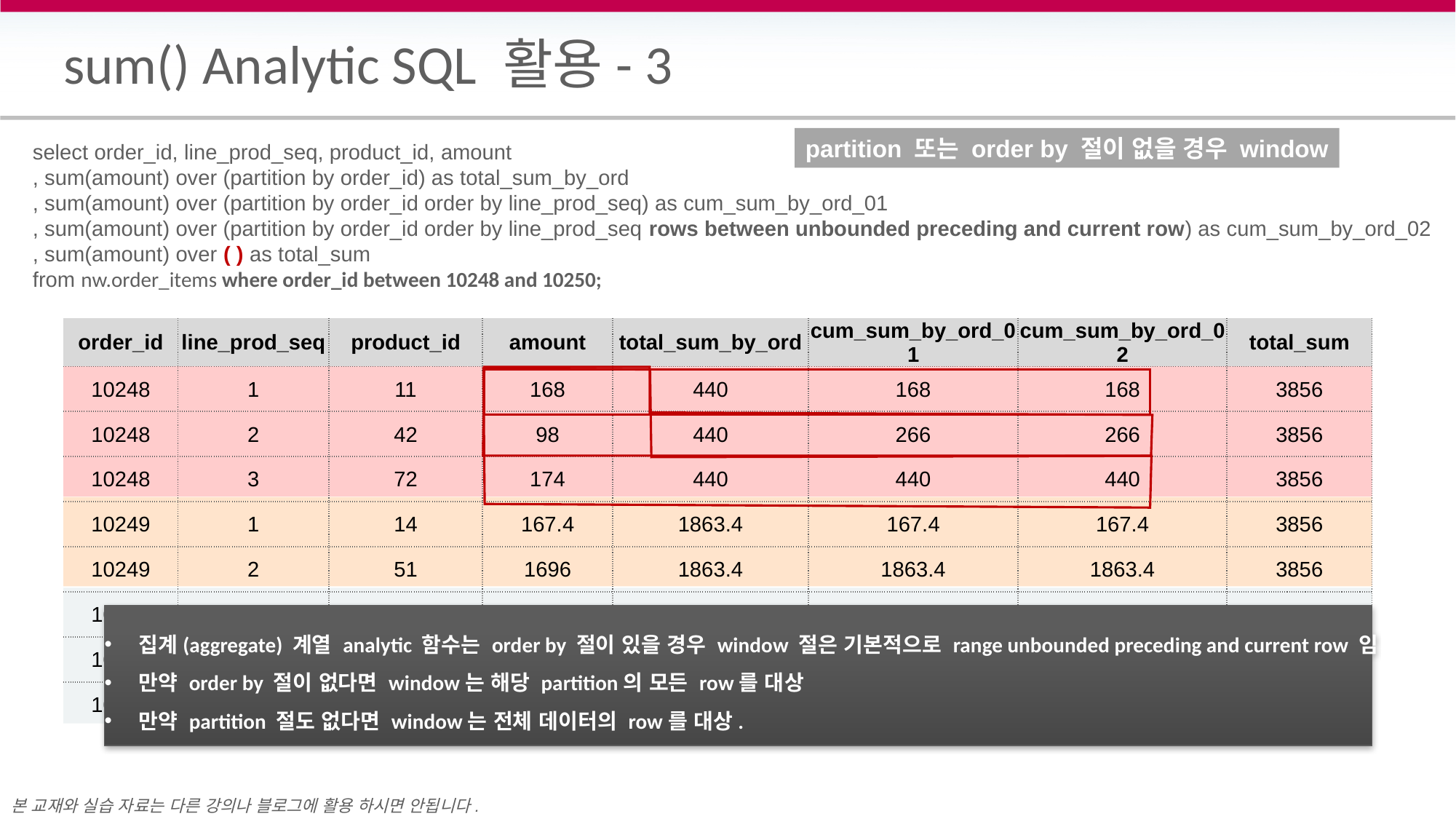

# sum() Analytic SQL 활용- 3
partition 또는 order by 절이 없을 경우 window
select order_id, line_prod_seq, product_id, amount
, sum(amount) over (partition by order_id) as total_sum_by_ord
, sum(amount) over (partition by order_id order by line_prod_seq) as cum_sum_by_ord_01
, sum(amount) over (partition by order_id order by line_prod_seq rows between unbounded preceding and current row) as cum_sum_by_ord_02
, sum(amount) over ( ) as total_sum
from nw.order_items where order_id between 10248 and 10250;
| order\_id | line\_prod\_seq | product\_id | amount | total\_sum\_by\_ord | cum\_sum\_by\_ord\_01 | cum\_sum\_by\_ord\_02 | total\_sum |
| --- | --- | --- | --- | --- | --- | --- | --- |
| 10248 | 1 | 11 | 168 | 440 | 168 | 168 | 3856 |
| 10248 | 2 | 42 | 98 | 440 | 266 | 266 | 3856 |
| 10248 | 3 | 72 | 174 | 440 | 440 | 440 | 3856 |
| 10249 | 1 | 14 | 167.4 | 1863.4 | 167.4 | 167.4 | 3856 |
| 10249 | 2 | 51 | 1696 | 1863.4 | 1863.4 | 1863.4 | 3856 |
| 10250 | 1 | 41 | 77 | 1552.6 | 77 | 77 | 3856 |
| 10250 | 2 | 51 | 1261.4 | 1552.6 | 1338.4 | 1338.4 | 3856 |
| 10250 | 3 | 65 | 214.2 | 1552.6 | 1552.6 | 1552.6 | 3856 |

집계(aggregate) 계열 analytic 함수는 order by 절이 있을 경우 window 절은 기본적으로 range unbounded preceding and current row 임
만약 order by 절이 없다면 window는 해당 partition의 모든 row를 대상
만약 partition 절도 없다면 window는 전체 데이터의 row를 대상.